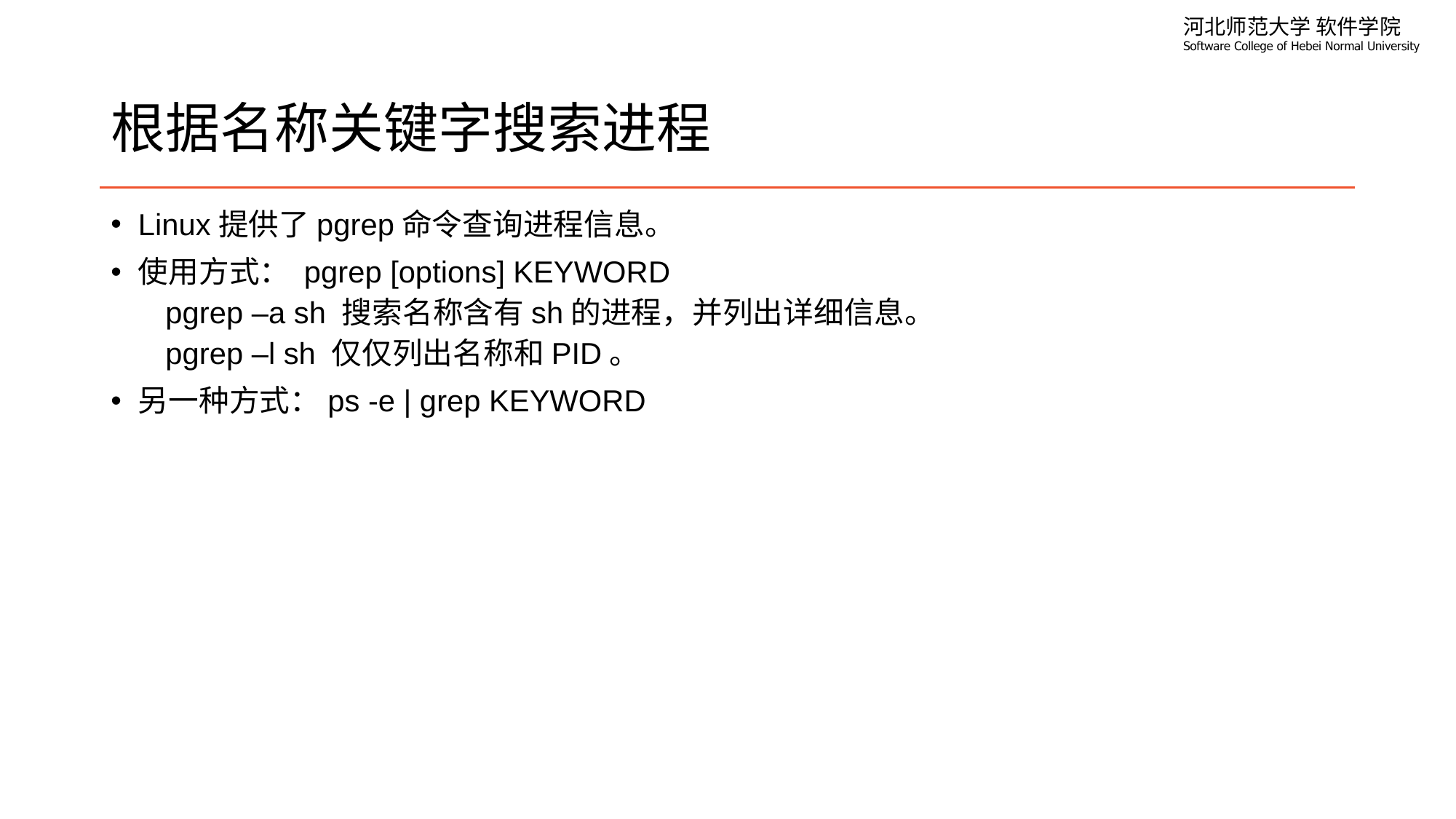

# 根据名称关键字搜索进程
Linux提供了pgrep命令查询进程信息。
使用方式： pgrep [options] KEYWORD
pgrep –a sh 搜索名称含有sh的进程，并列出详细信息。
pgrep –l sh 仅仅列出名称和PID。
另一种方式：ps -e | grep KEYWORD